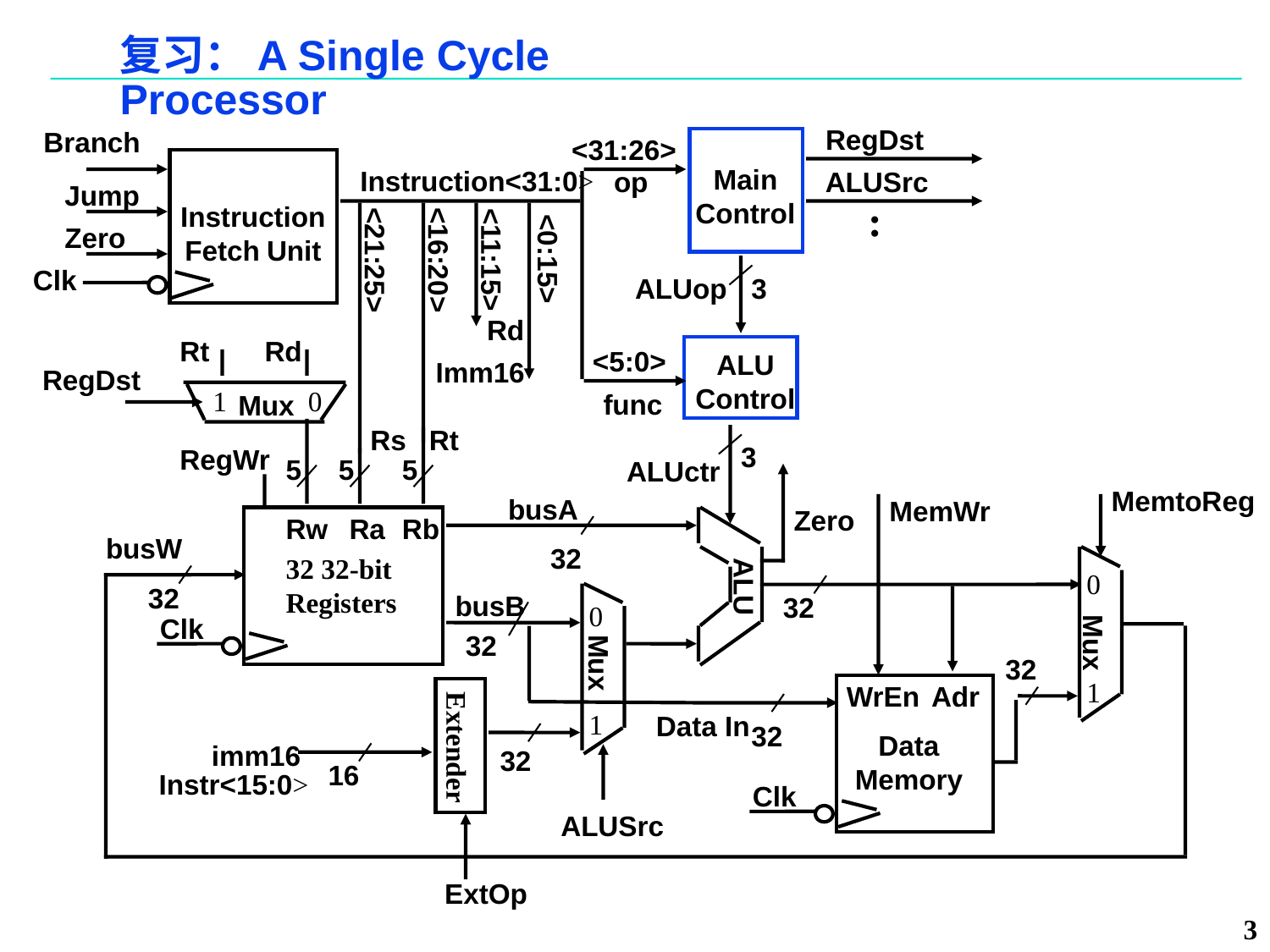

# 复习：A Single Cycle Processor
RegDst
Branch
<31:26>

Main
Control
Instruction<31:0>
op

ALUSrc

Jump
:
Instruction
Fetch Unit

Zero
<0:15>
<11:15>
<21:25>
<16:20>

Clk
ALUop
3

Rd
Rt
Rd

<5:0>
ALU
Control
Imm16

RegDst
1
0

func
Mux

Rs
Rt

3

RegWr
5
5
5
ALUctr

MemtoReg
busA
MemWr

Zero
Rw
Ra
Rb

busW

32
32 32-bit
Registers

0
ALU

32

busB

32

0

Clk
Mux
32

Mux

32
1
WrEn
Adr

1

Data In

32
Data
Memory

Extender
imm16

32

16

Instr<15:0>

Clk

ALUSrc

ExtOp